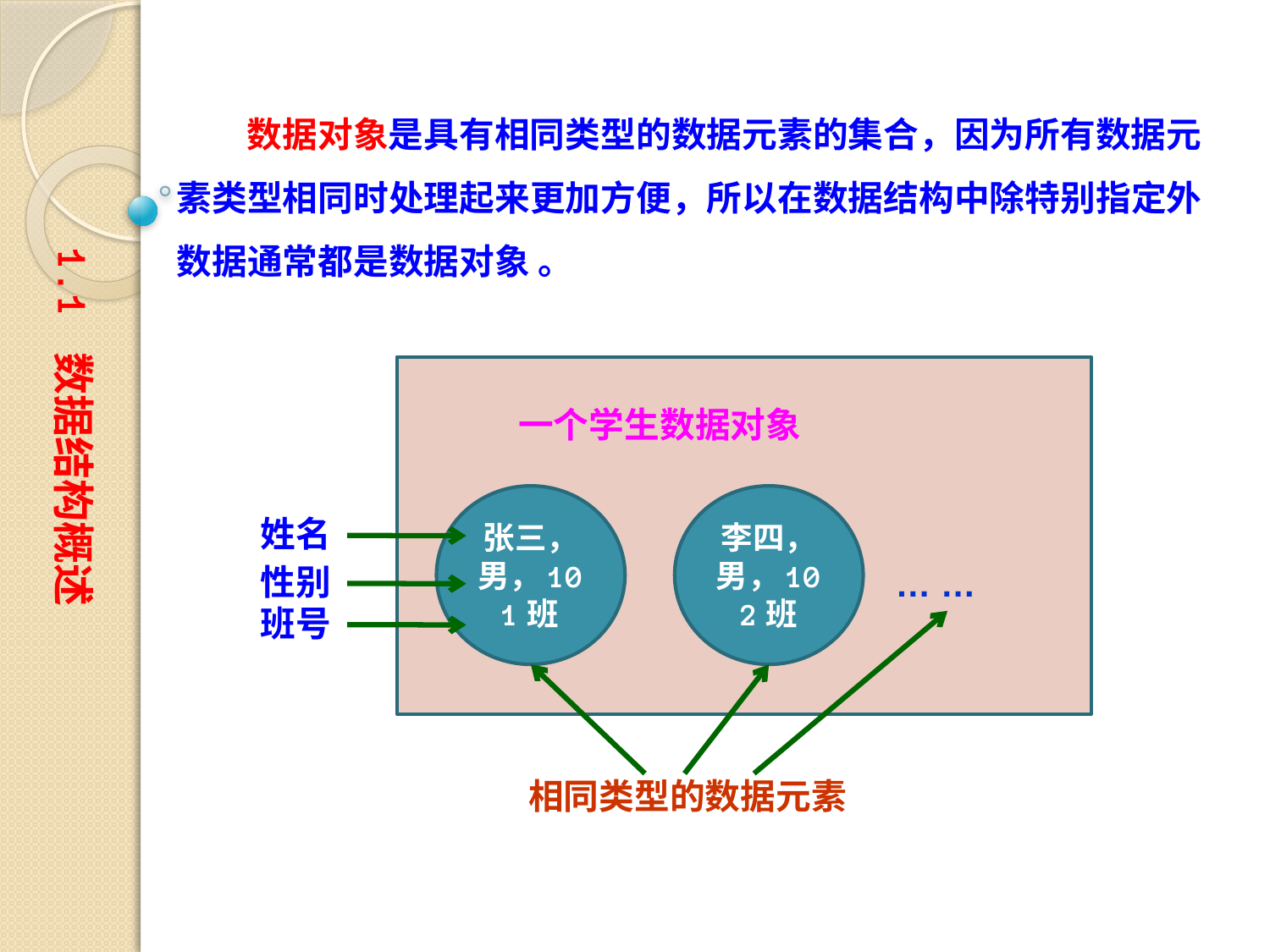

数据对象是具有相同类型的数据元素的集合，因为所有数据元素类型相同时处理起来更加方便，所以在数据结构中除特别指定外数据通常都是数据对象 。
1.1 数据结构概述

一个学生数据对象
张三，男，101班
李四，男，102班
姓名
性别
… …
班号
相同类型的数据元素